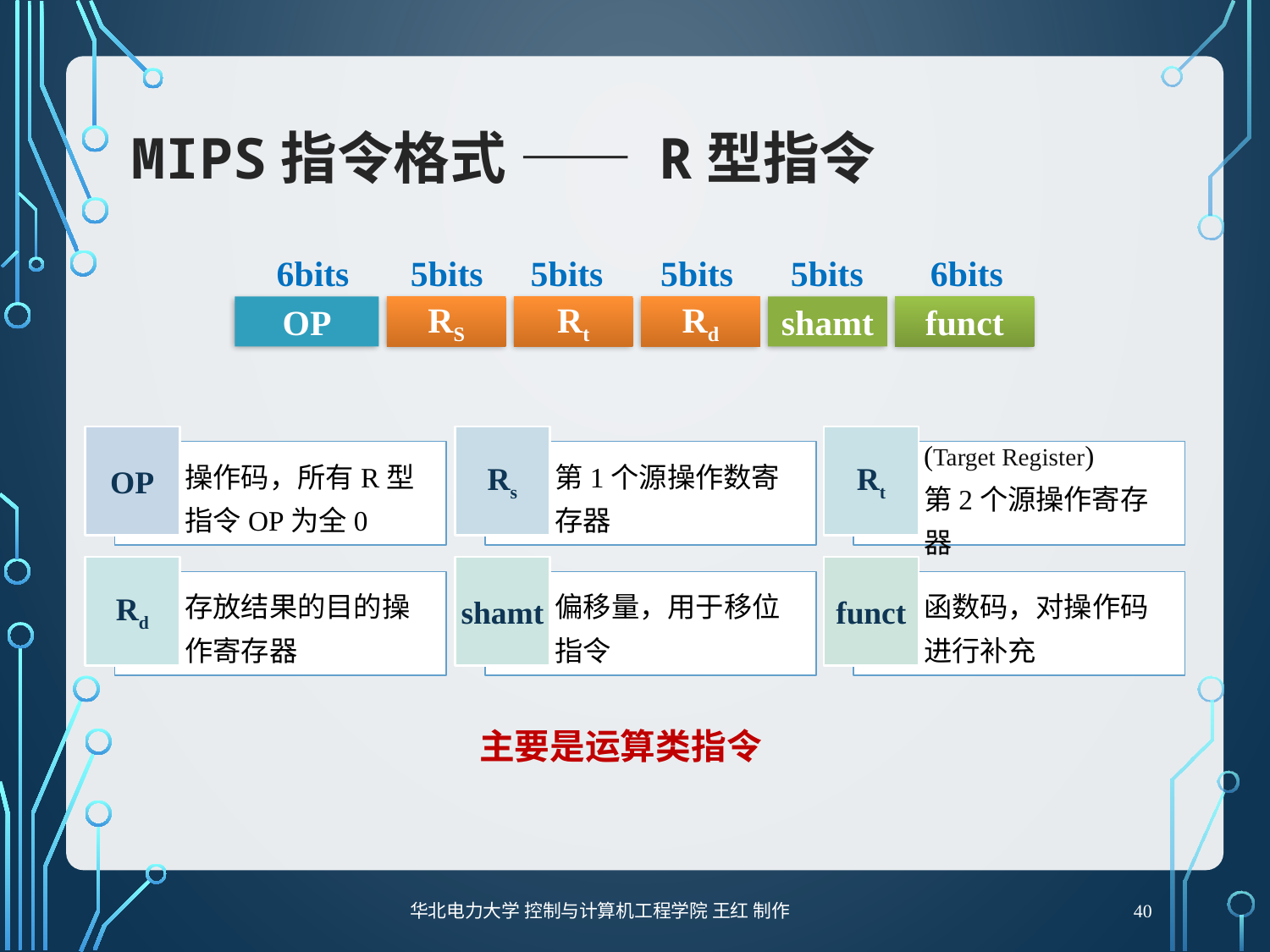

# MIPS指令格式 —— R型指令
6bits
5bits
5bits
5bits
5bits
6bits
OP
RS
Rt
Rd
shamt
funct
OP
Rs
Rt
操作码，所有R型指令OP为全0
第1个源操作数寄存器
(Target Register)
第2个源操作寄存器
Rd
shamt
funct
存放结果的目的操作寄存器
偏移量，用于移位指令
函数码，对操作码进行补充
主要是运算类指令
40
华北电力大学 控制与计算机工程学院 王红 制作